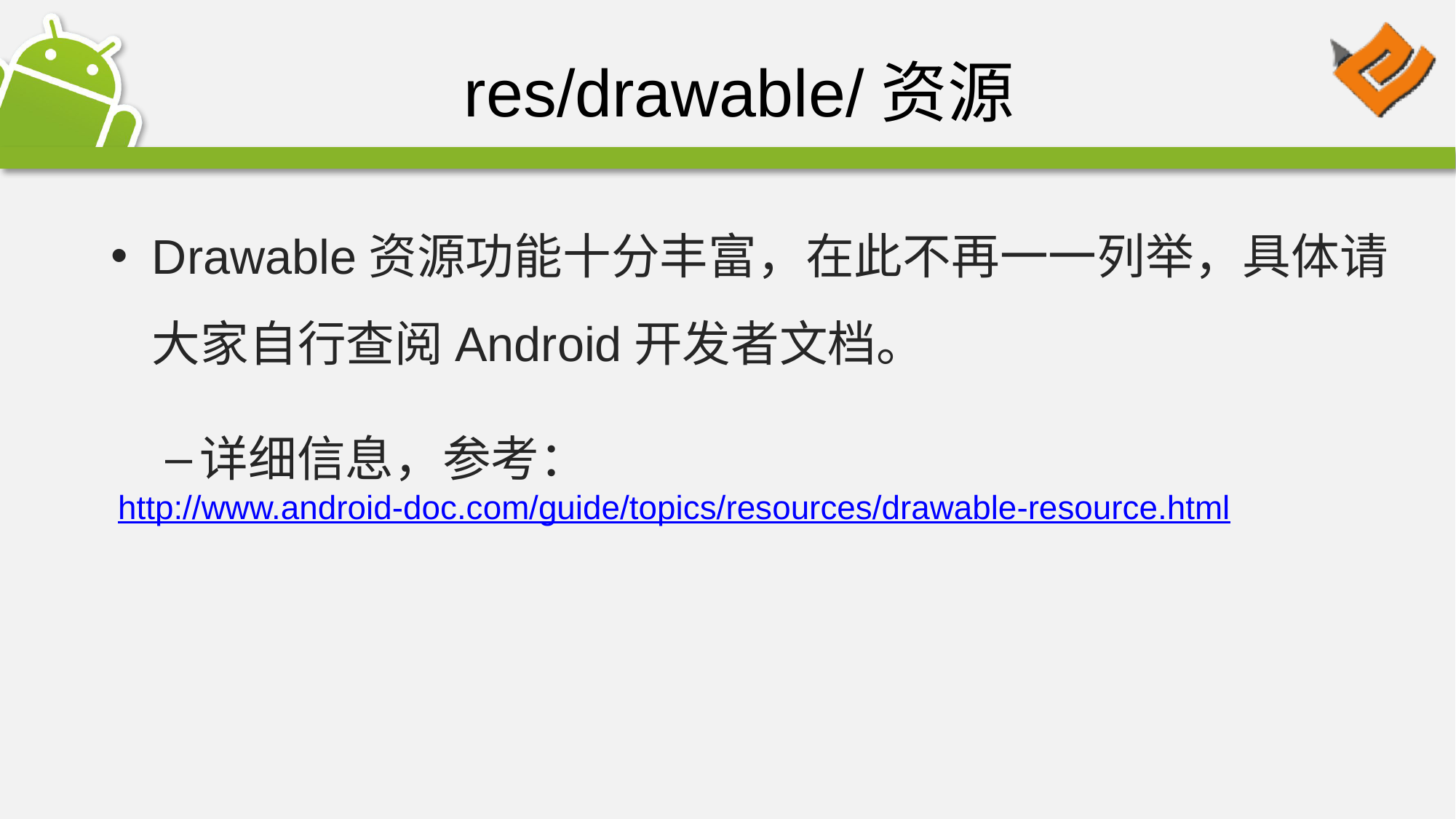

# res/drawable/资源
Drawable资源功能十分丰富，在此不再一一列举，具体请大家自行查阅Android开发者文档。
详细信息，参考：
http://www.android-doc.com/guide/topics/resources/drawable-resource.html